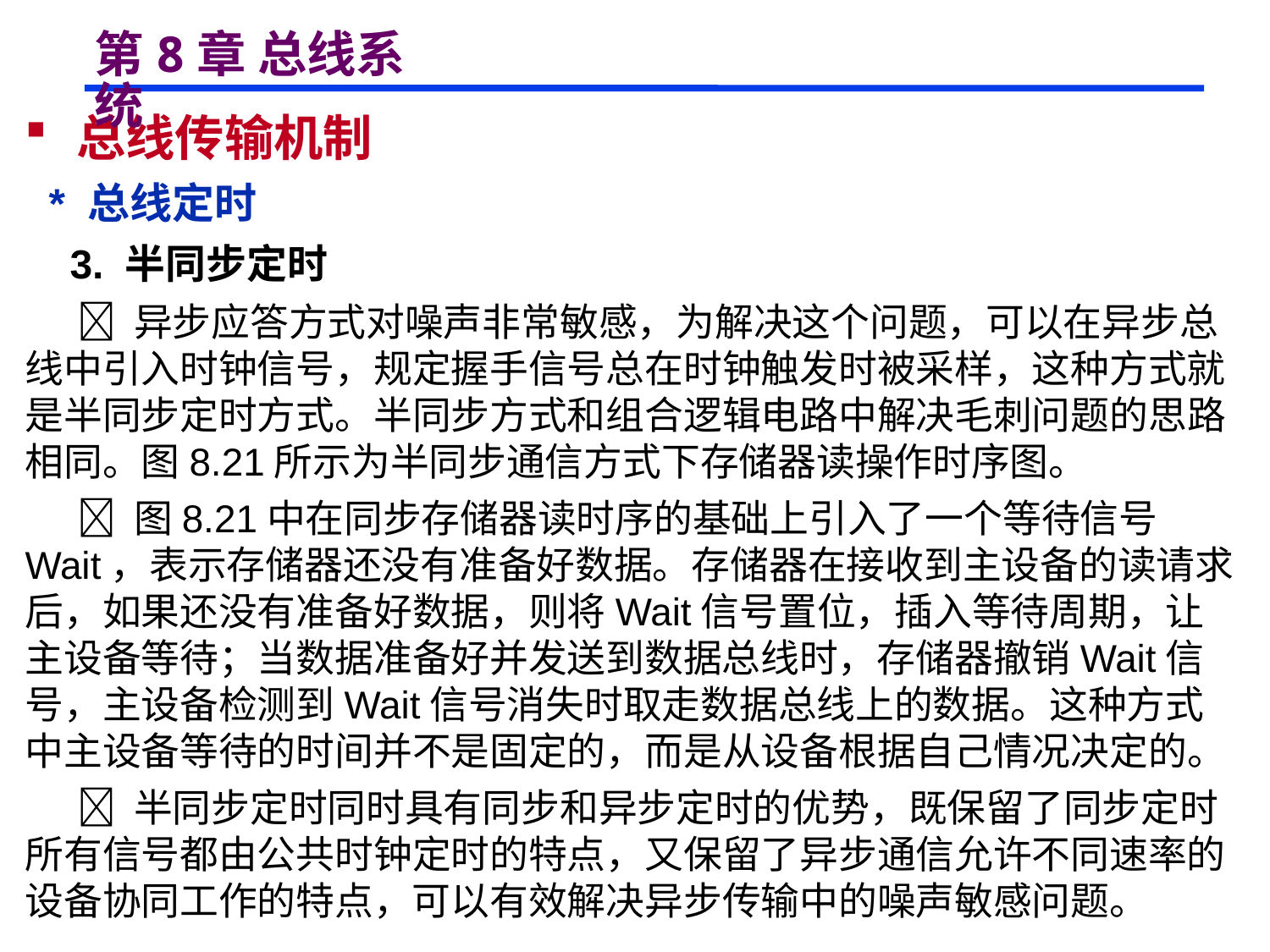

# 第8章 总线系统
 总线传输机制
  * 总线定时
    3. 半同步定时
      • 异步应答方式对噪声非常敏感，为解决这个问题，可以在异步总线中引入时钟信号，规定握手信号总在时钟触发时被采样，这种方式就是半同步定时方式。半同步方式和组合逻辑电路中解决毛刺问题的思路相同。图8.21所示为半同步通信方式下存储器读操作时序图。
      • 图8.21中在同步存储器读时序的基础上引入了一个等待信号Wait，表示存储器还没有准备好数据。存储器在接收到主设备的读请求后，如果还没有准备好数据，则将Wait信号置位，插入等待周期，让主设备等待；当数据准备好并发送到数据总线时，存储器撤销Wait信号，主设备检测到Wait信号消失时取走数据总线上的数据。这种方式中主设备等待的时间并不是固定的，而是从设备根据自己情况决定的。
      • 半同步定时同时具有同步和异步定时的优势，既保留了同步定时所有信号都由公共时钟定时的特点，又保留了异步通信允许不同速率的设备协同工作的特点，可以有效解决异步传输中的噪声敏感问题。